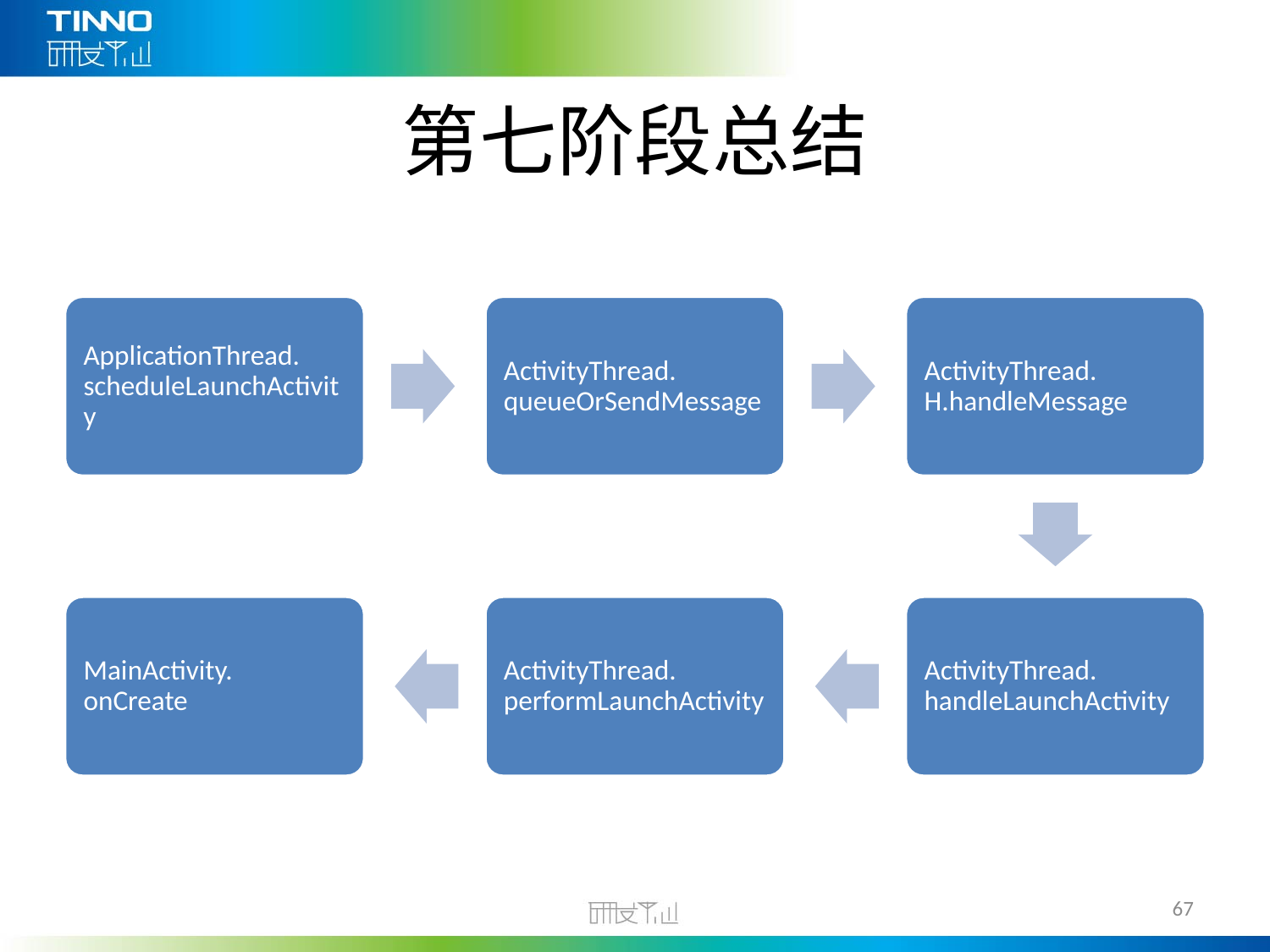

# 第七阶段总结
ApplicationThread.
scheduleLaunchActivity

ActivityThread.
queueOrSendMessage

ActivityThread.
H.handleMessage

ActivityThread.
handleLaunchActivity

ActivityThread.
performLaunchActivity

MainActivity.
onCreate

67